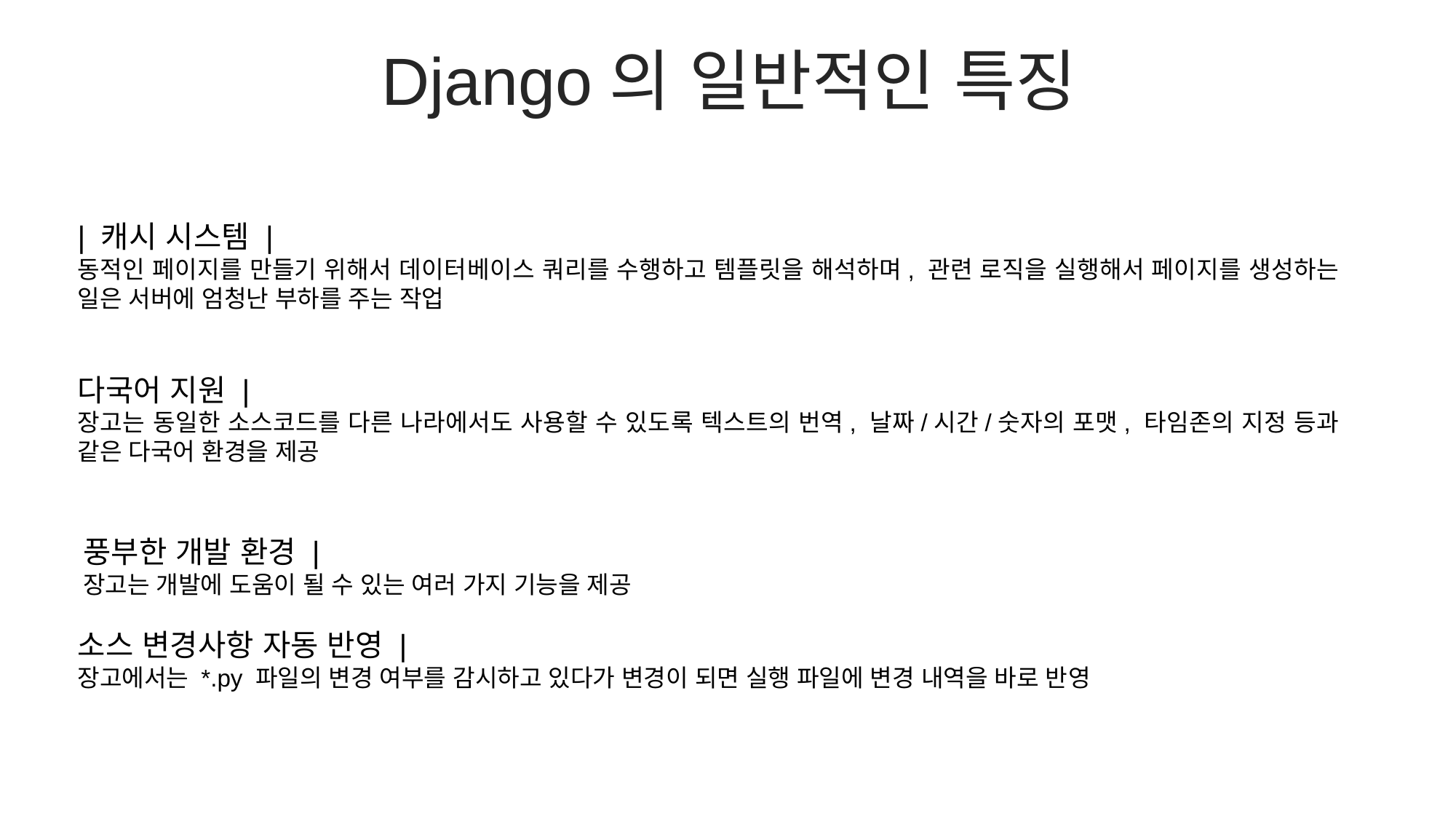

Django의 일반적인 특징
| 캐시 시스템 |
동적인 페이지를 만들기 위해서 데이터베이스 쿼리를 수행하고 템플릿을 해석하며, 관련 로직을 실행해서 페이지를 생성하는 일은 서버에 엄청난 부하를 주는 작업
다국어 지원 |
장고는 동일한 소스코드를 다른 나라에서도 사용할 수 있도록 텍스트의 번역, 날짜/시간/숫자의 포맷, 타임존의 지정 등과 같은 다국어 환경을 제공
풍부한 개발 환경 |
장고는 개발에 도움이 될 수 있는 여러 가지 기능을 제공
소스 변경사항 자동 반영 |
장고에서는 *.py 파일의 변경 여부를 감시하고 있다가 변경이 되면 실행 파일에 변경 내역을 바로 반영